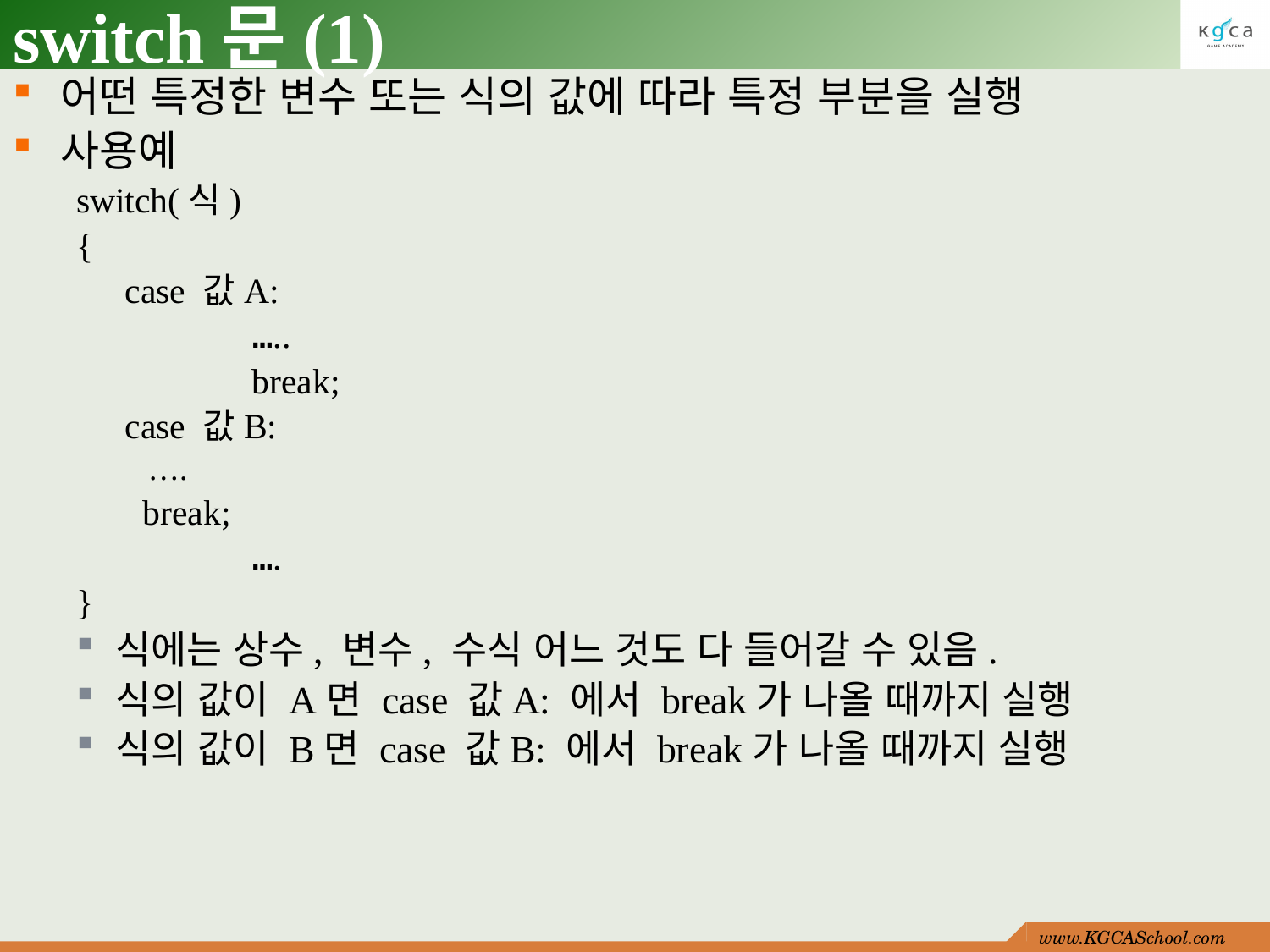

# switch문(1)
어떤 특정한 변수 또는 식의 값에 따라 특정 부분을 실행
사용예
switch(식)
{
	 case 값A:
   		 …..
		 break;
	 case 값B:
 ….
	   break;
		 ….
}
식에는 상수, 변수, 수식 어느 것도 다 들어갈 수 있음.
식의 값이 A면 case 값A: 에서 break가 나올 때까지 실행
식의 값이 B면 case 값B: 에서 break가 나올 때까지 실행